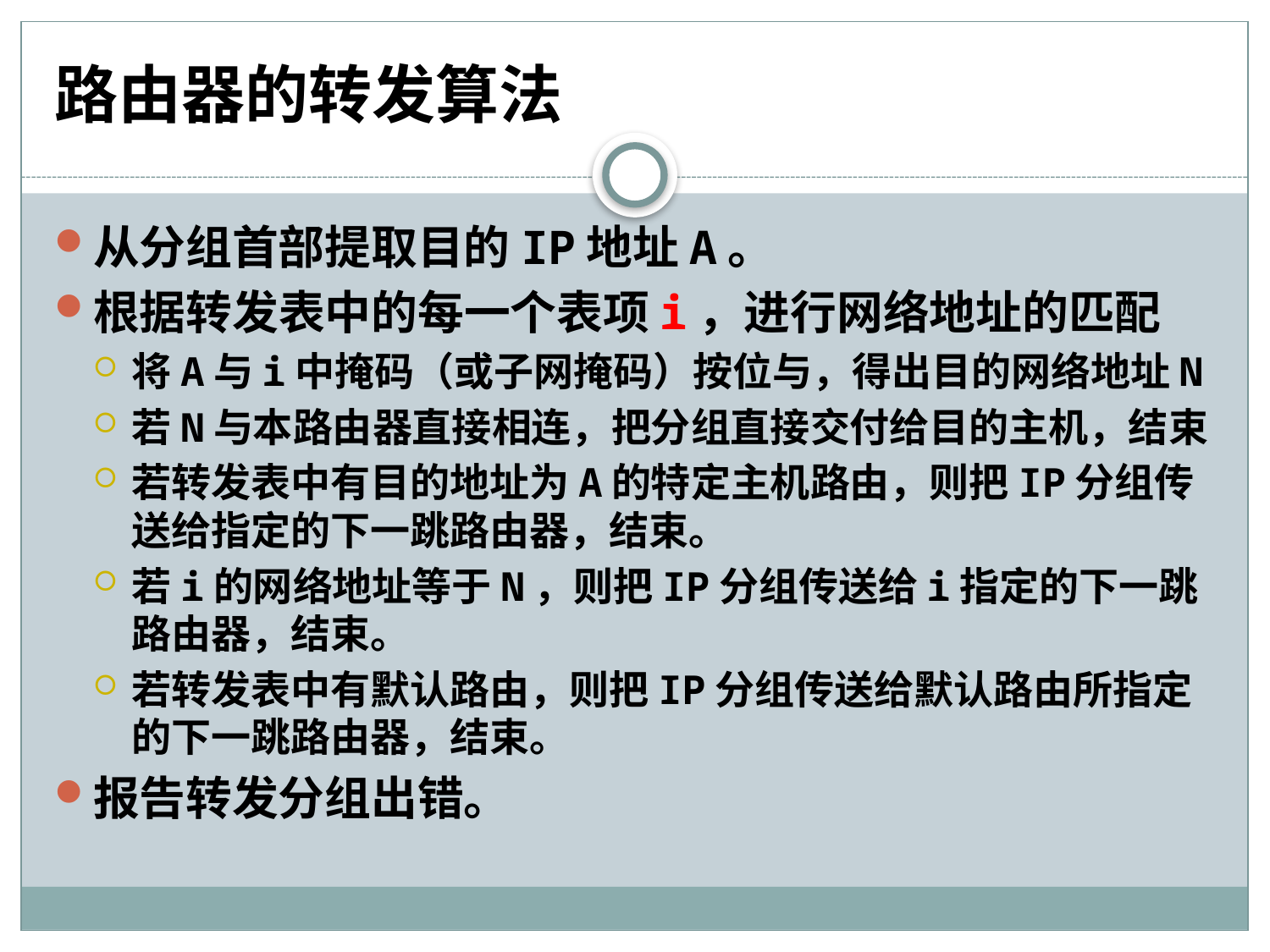

# 路由器的转发算法
从分组首部提取目的IP地址A。
根据转发表中的每一个表项i，进行网络地址的匹配
将A与i中掩码（或子网掩码）按位与，得出目的网络地址N
若N与本路由器直接相连，把分组直接交付给目的主机，结束
若转发表中有目的地址为A的特定主机路由，则把IP分组传送给指定的下一跳路由器，结束。
若i的网络地址等于N，则把IP分组传送给i指定的下一跳路由器，结束。
若转发表中有默认路由，则把IP分组传送给默认路由所指定的下一跳路由器，结束。
报告转发分组出错。